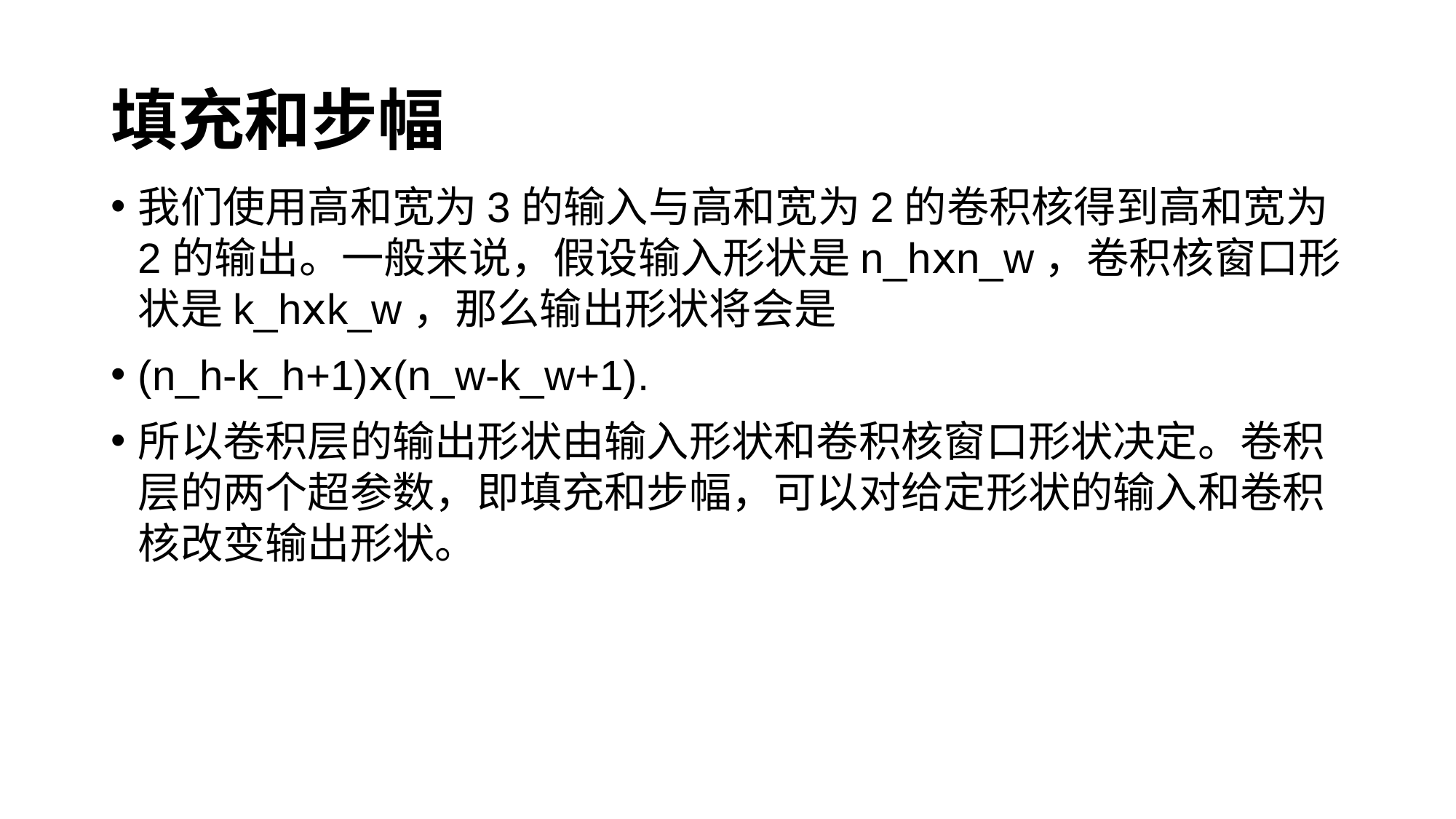

# 填充和步幅
我们使用高和宽为3的输入与高和宽为2的卷积核得到高和宽为2的输出。一般来说，假设输入形状是n_hⅹn_w，卷积核窗口形状是k_hⅹk_w，那么输出形状将会是
(n_h-k_h+1)ⅹ(n_w-k_w+1).
所以卷积层的输出形状由输入形状和卷积核窗口形状决定。卷积层的两个超参数，即填充和步幅，可以对给定形状的输入和卷积核改变输出形状。